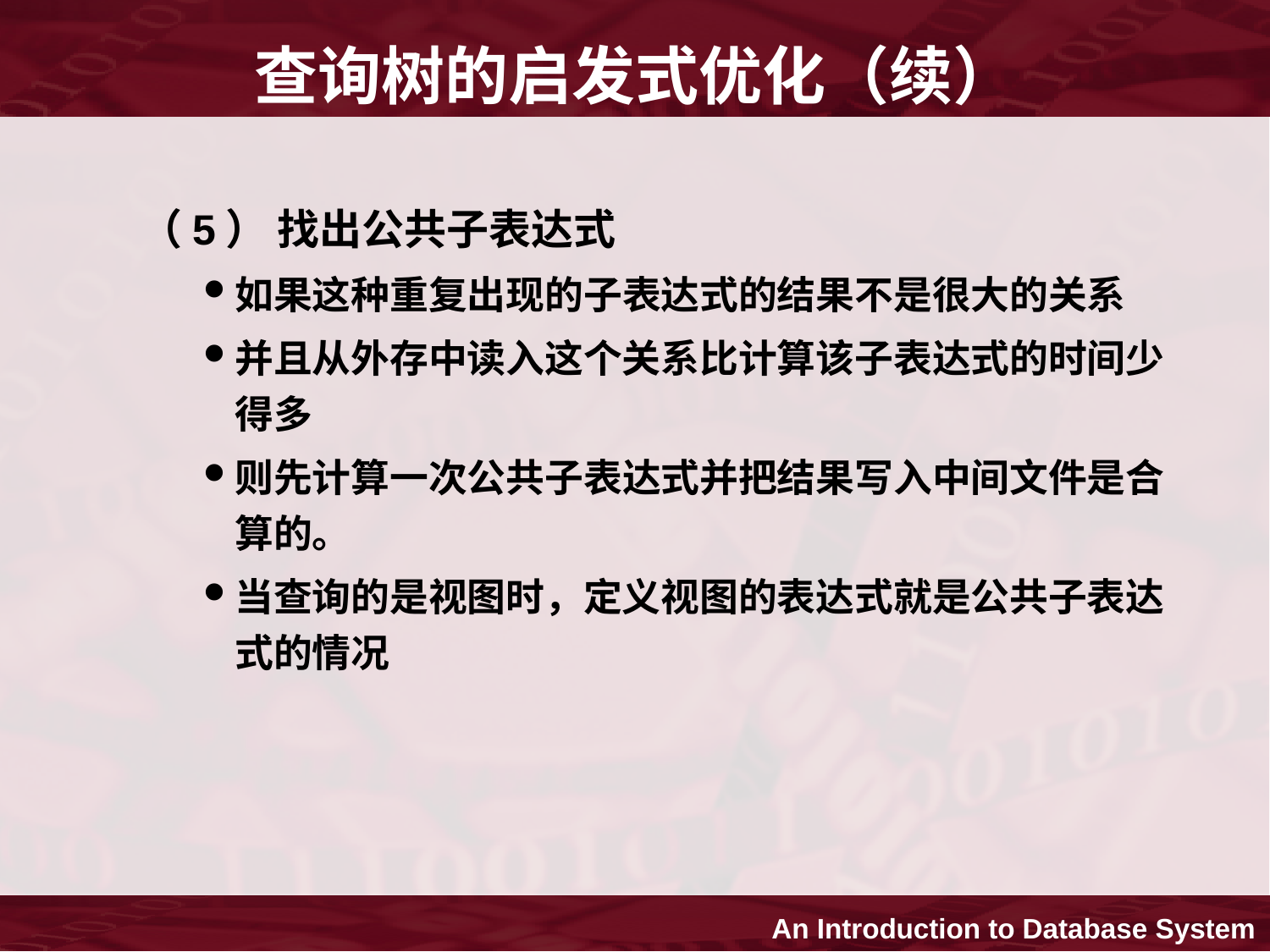

# 查询树的启发式优化（续）
（5） 找出公共子表达式
如果这种重复出现的子表达式的结果不是很大的关系
并且从外存中读入这个关系比计算该子表达式的时间少得多
则先计算一次公共子表达式并把结果写入中间文件是合算的。
当查询的是视图时，定义视图的表达式就是公共子表达式的情况